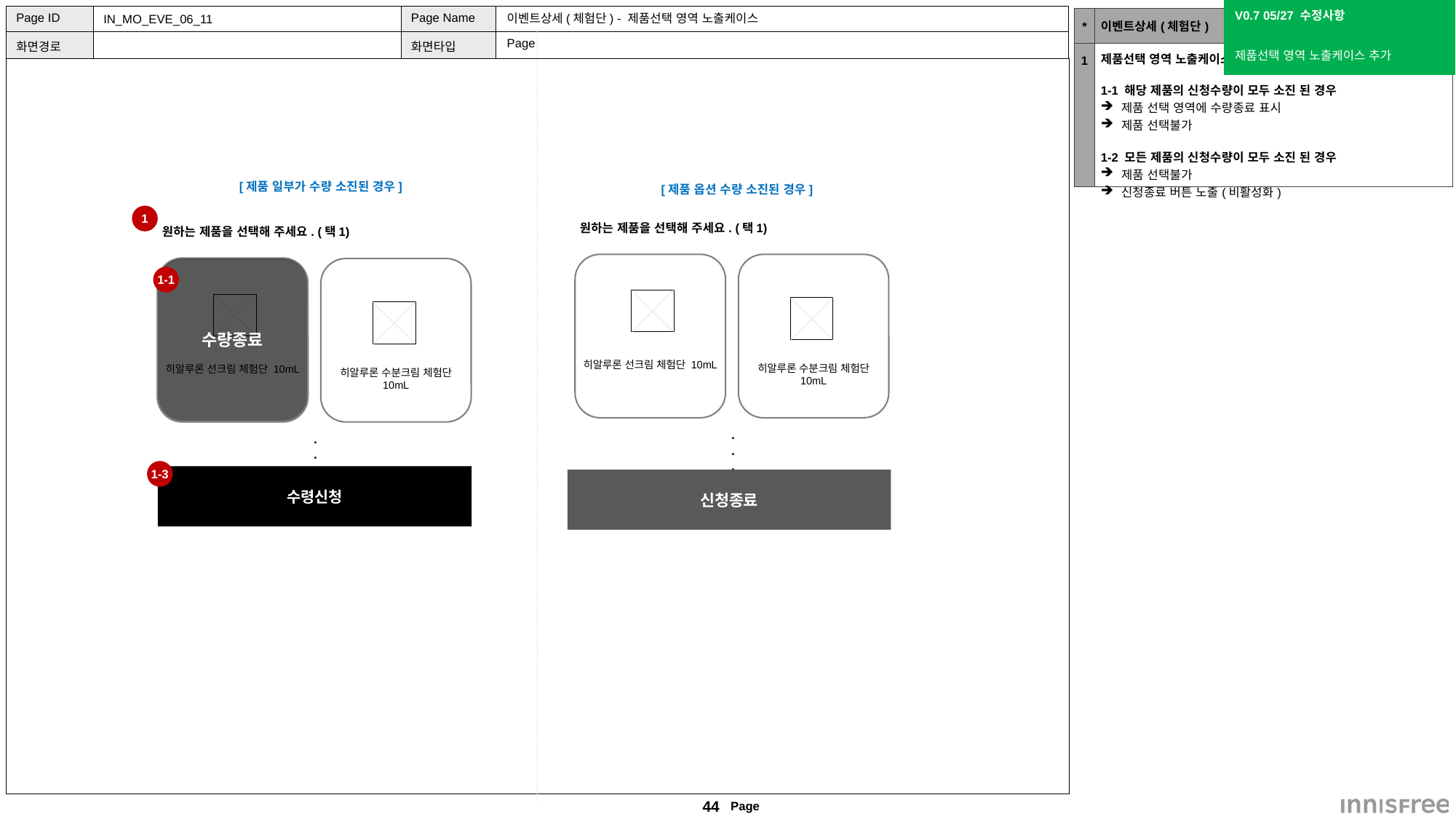

| V0.7 05/27 수정사항 |
| --- |
| 제품선택 영역 노출케이스 추가 |
# 이벤트상세(체험단) - 제품선택 영역 노출케이스
IN_MO_EVE_06_11
| \* | 이벤트상세(체험단) |
| --- | --- |
| 1 | 제품선택 영역 노출케이스 1-1 해당 제품의 신청수량이 모두 소진 된 경우 제품 선택 영역에 수량종료 표시 제품 선택불가 1-2 모든 제품의 신청수량이 모두 소진 된 경우 제품 선택불가 신청종료 버튼 노출(비활성화) |
Page
[제품 일부가 수량 소진된 경우]
[제품 옵션 수량 소진된 경우]
1
원하는 제품을 선택해 주세요. (택1)
원하는 제품을 선택해 주세요. (택1)

히알루론 선크림 체험단 10mL

히알루론 수분크림 체험단 10mL
수량종료

히알루론 선크림 체험단 10mL

히알루론 수분크림 체험단 10mL
1-1

ㆍㆍㆍ
ㆍㆍㆍ
1-3
수령신청
신청종료